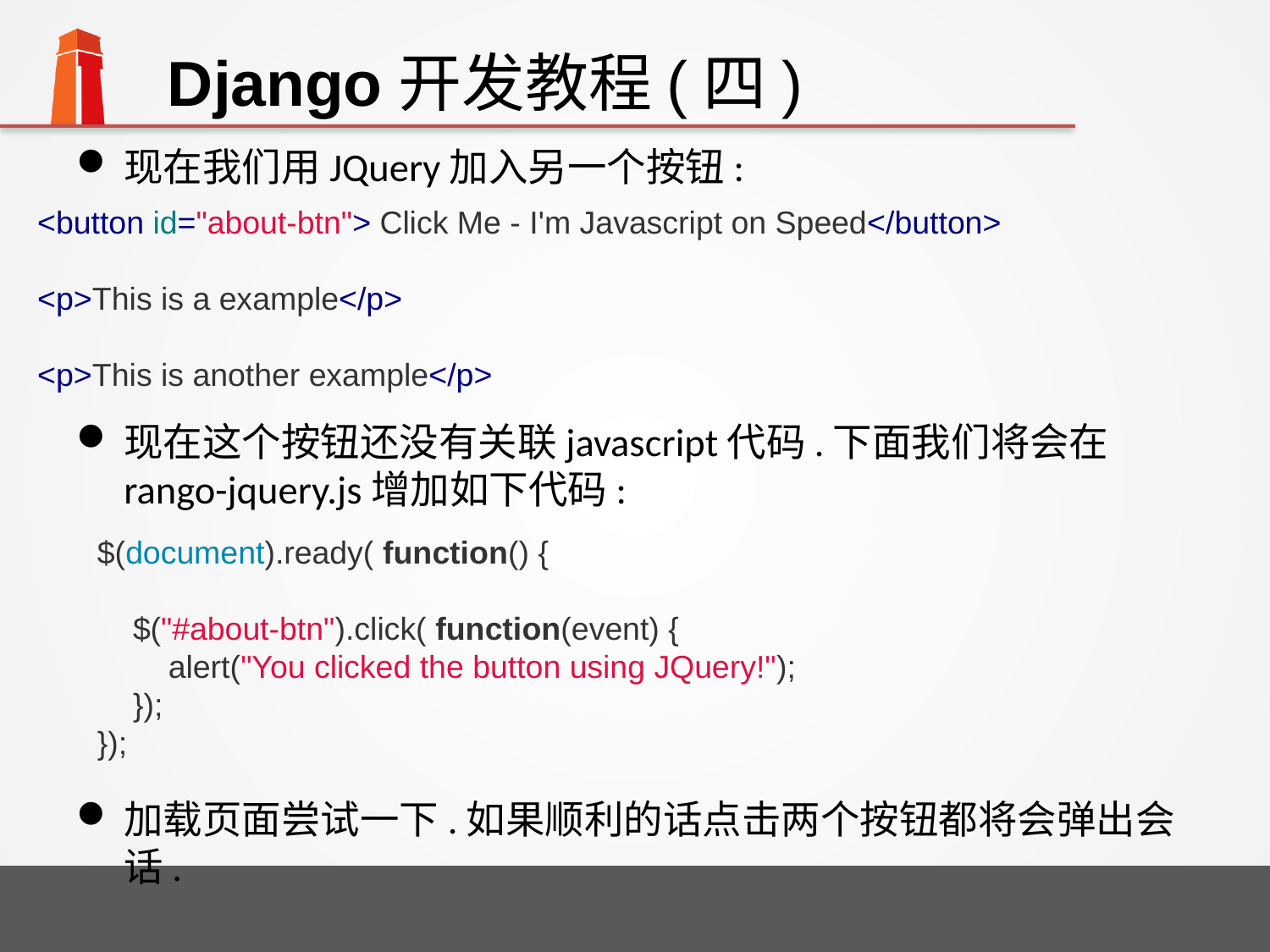

# Django开发教程(四)
现在我们用JQuery加入另一个按钮:

现在这个按钮还没有关联javascript代码.下面我们将会在rango-jquery.js增加如下代码:

加载页面尝试一下.如果顺利的话点击两个按钮都将会弹出会话.

<button id="about-btn"> Click Me - I'm Javascript on Speed</button>

<p>This is a example</p>

<p>This is another example</p>
$(document).ready( function() {

    $("#about-btn").click( function(event) {
        alert("You clicked the button using JQuery!");
    });
});